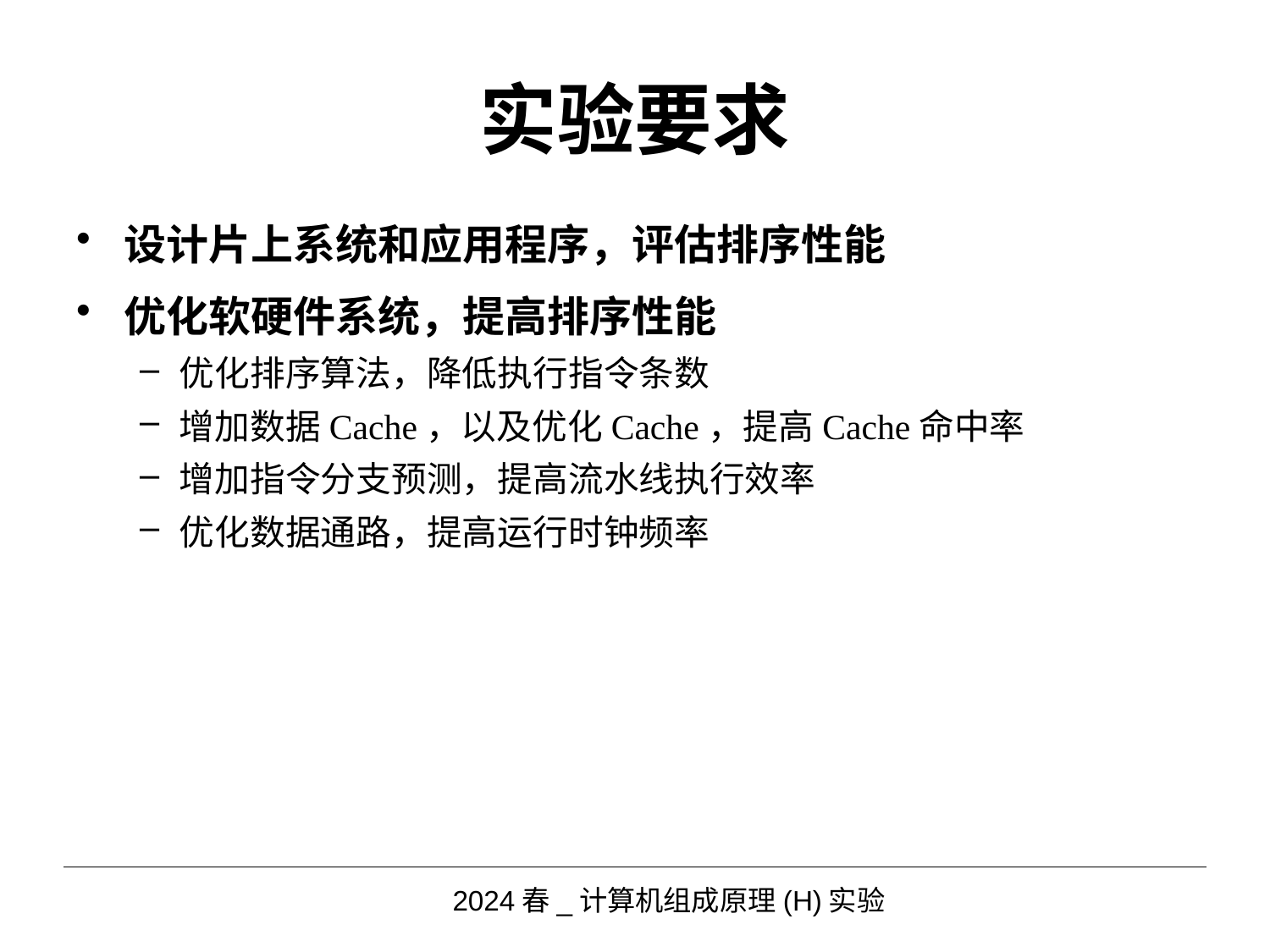

# 实验要求
设计片上系统和应用程序，评估排序性能
优化软硬件系统，提高排序性能
优化排序算法，降低执行指令条数
增加数据Cache，以及优化Cache，提高Cache命中率
增加指令分支预测，提高流水线执行效率
优化数据通路，提高运行时钟频率

2024春_计算机组成原理(H)实验
22